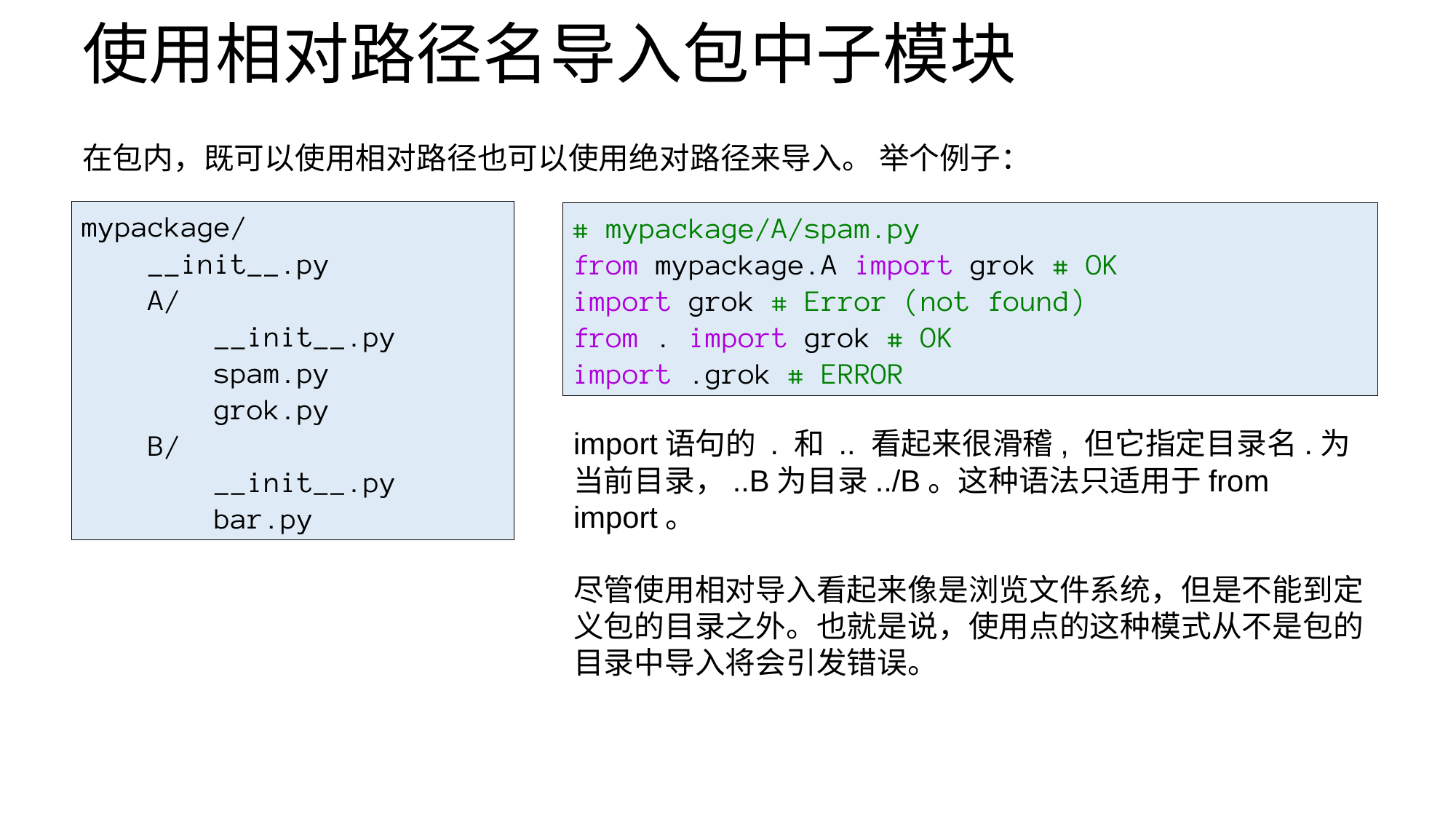

# 使用相对路径名导入包中子模块
在包内，既可以使用相对路径也可以使用绝对路径来导入。 举个例子：
mypackage/
    __init__.py
    A/
        __init__.py
        spam.py
        grok.py
    B/
        __init__.py
        bar.py
# mypackage/A/spam.py
from mypackage.A import grok # OK
import grok # Error (not found)
from . import grok # OK
import .grok # ERROR
import语句的 . 和 .. 看起来很滑稽, 但它指定目录名.为当前目录，..B为目录../B。这种语法只适用于from import。

尽管使用相对导入看起来像是浏览文件系统，但是不能到定义包的目录之外。也就是说，使用点的这种模式从不是包的目录中导入将会引发错误。